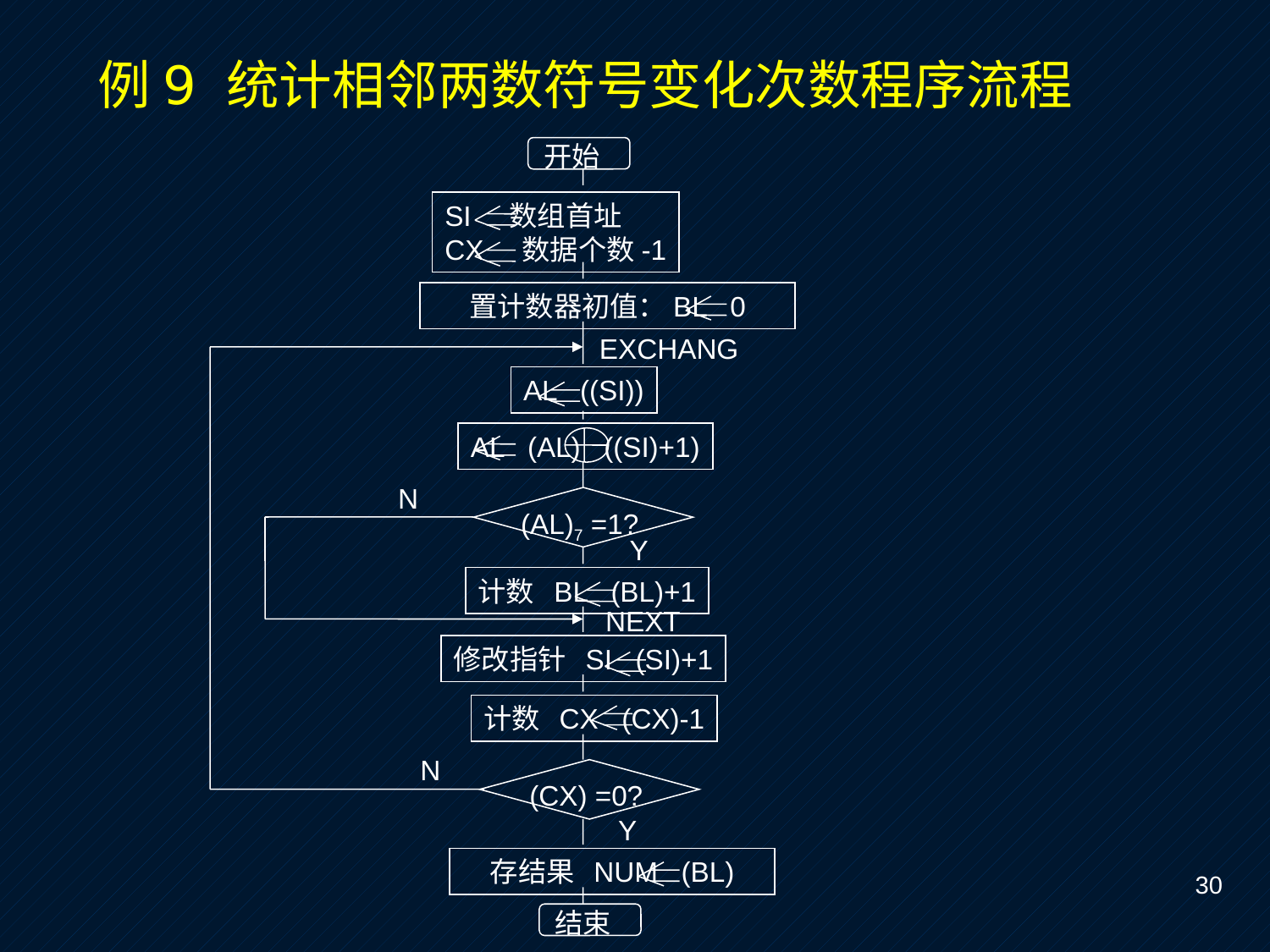

# 例9 统计相邻两数符号变化次数程序流程
 开始

SI    数组首址
CX    数据个数-1

置计数器初值：BL   0

EXCHANG

AL   ((SI))

AL   (AL)   ((SI)+1)

N

(AL)7 =1?

Y

计数  BL   (BL)+1

NEXT

修改指针  SI   (SI)+1

计数  CX   (CX)-1

N

(CX) =0?

Y

存结果  NUM   (BL)

30

 结束